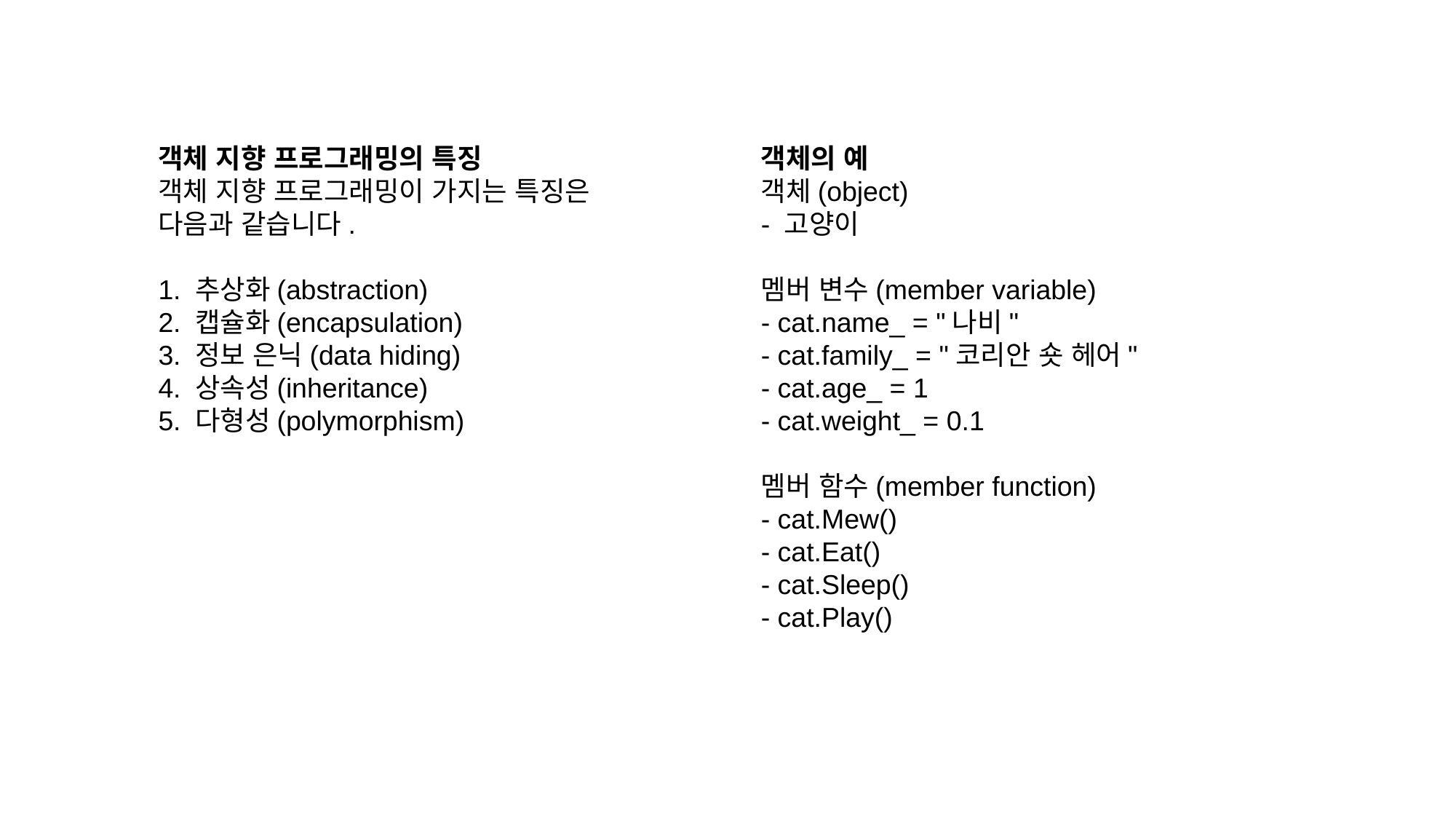

객체 지향 프로그래밍의 특징
객체 지향 프로그래밍이 가지는 특징은 다음과 같습니다.

1. 추상화(abstraction)
2. 캡슐화(encapsulation)
3. 정보 은닉(data hiding)
4. 상속성(inheritance)
5. 다형성(polymorphism)
객체의 예
객체(object)
- 고양이

멤버 변수(member variable)
- cat.name_ = "나비"
- cat.family_ = "코리안 숏 헤어"
- cat.age_ = 1
- cat.weight_ = 0.1

멤버 함수(member function)
- cat.Mew()
- cat.Eat()
- cat.Sleep()
- cat.Play()